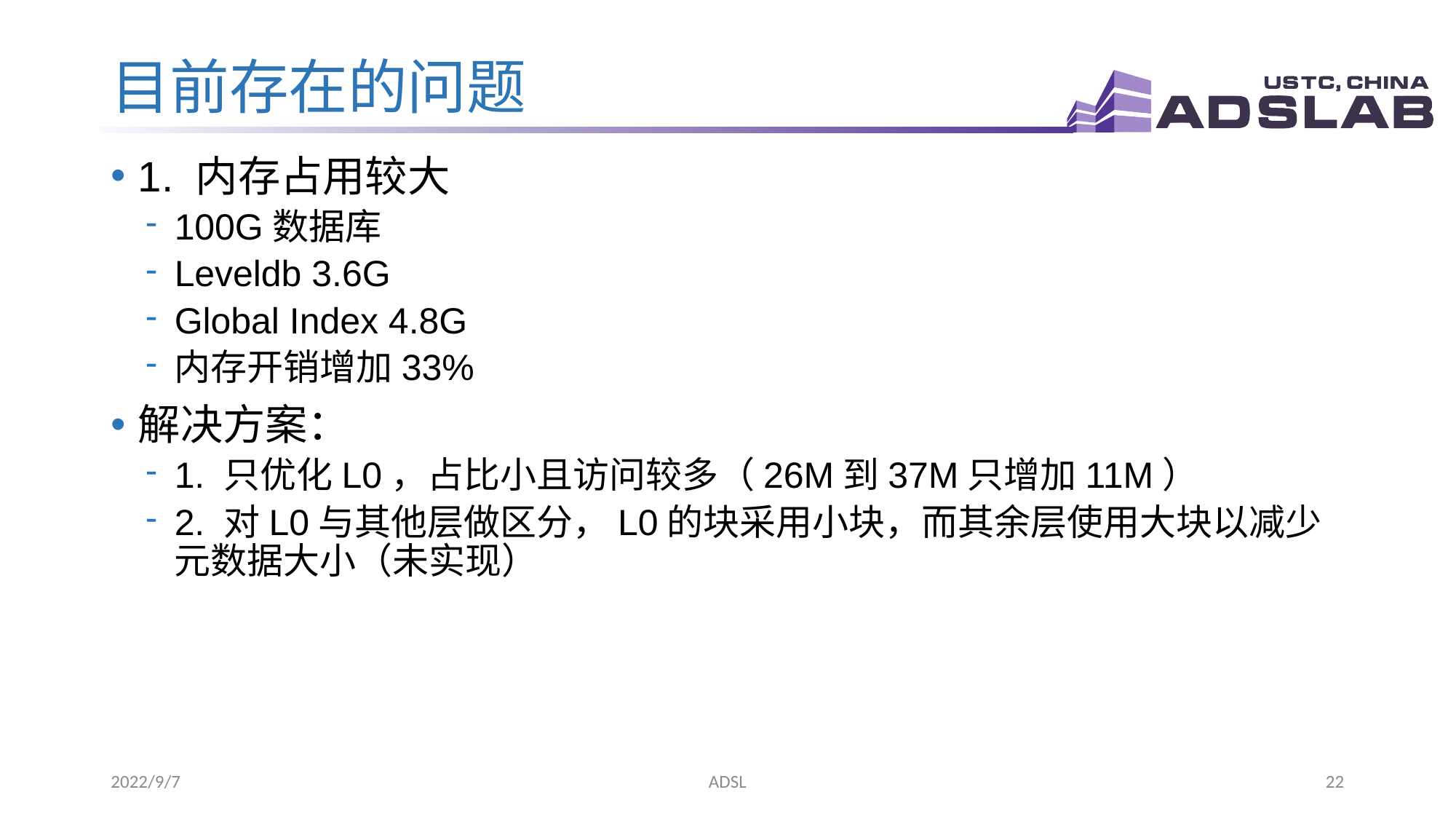

# 目前存在的问题
1. 内存占用较大
100G数据库
Leveldb 3.6G
Global Index 4.8G
内存开销增加33%
解决方案：
1. 只优化L0，占比小且访问较多（26M到37M只增加11M）
2. 对L0与其他层做区分，L0的块采用小块，而其余层使用大块以减少元数据大小（未实现）
2022/9/7
ADSL
22